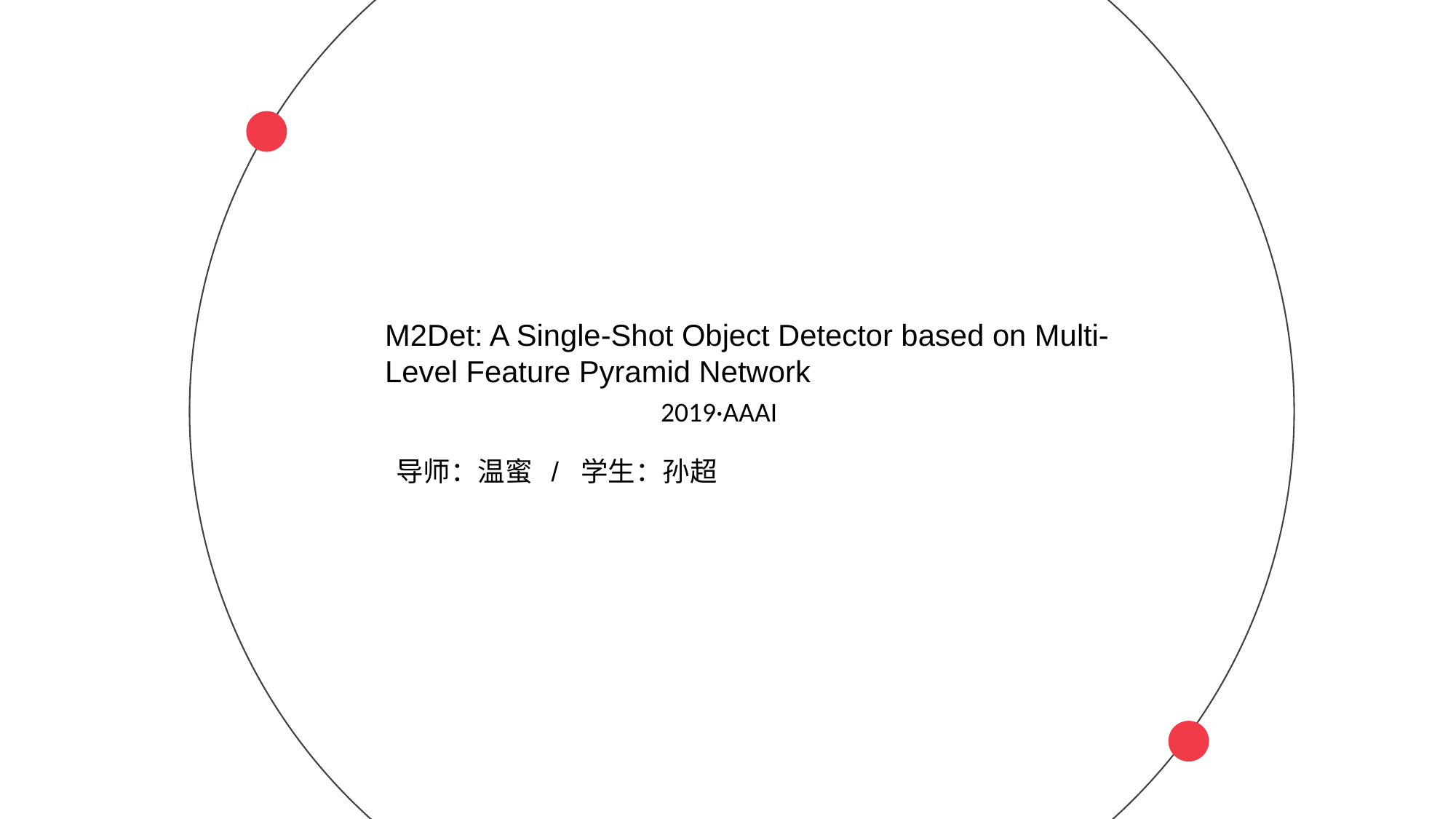

M2Det: A Single-Shot Object Detector based on Multi-Level Feature Pyramid Network

2019·AAAI
导师：温蜜  /  学生：孙超